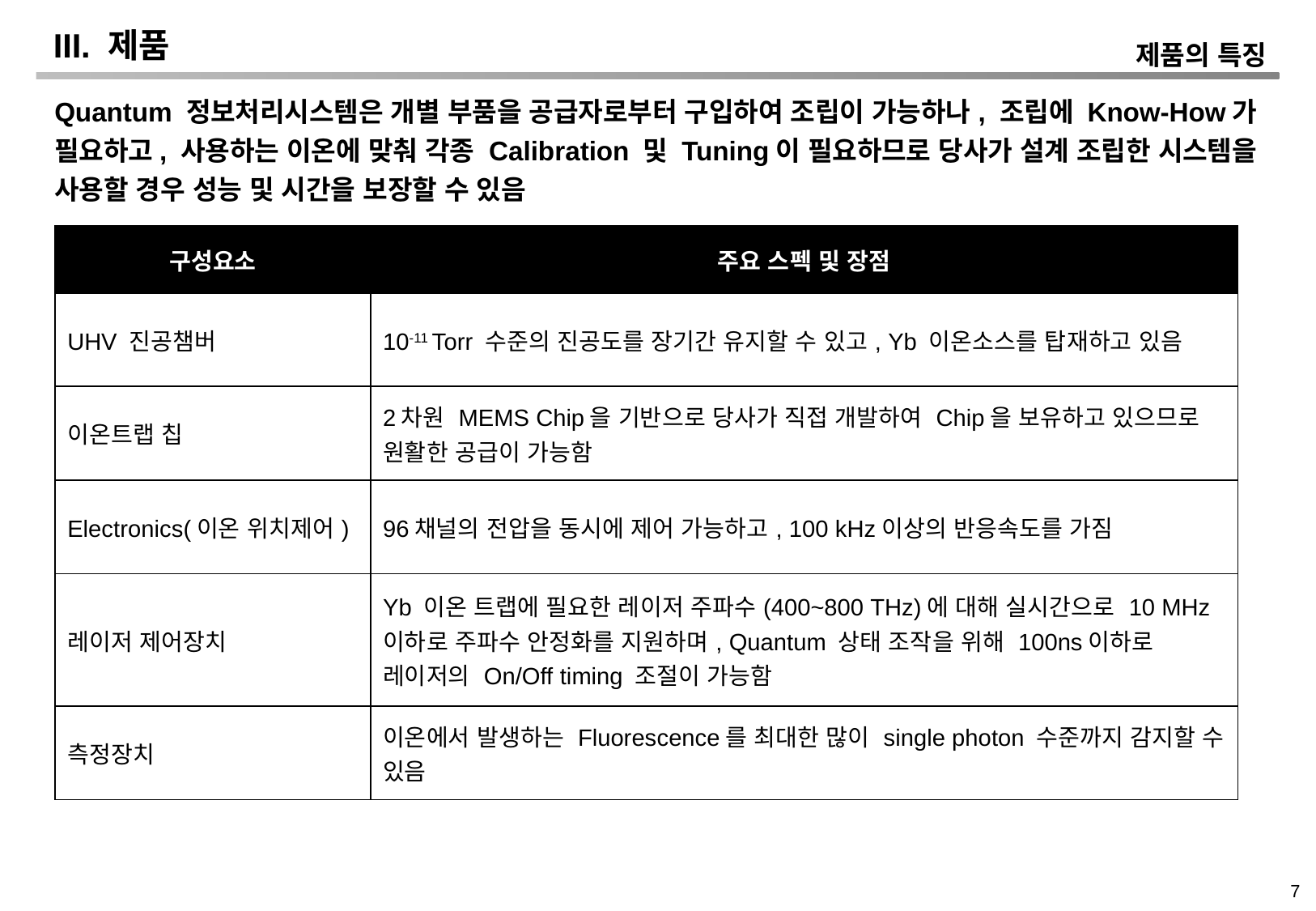

# III. 제품
제품의 특징
Quantum 정보처리시스템은 개별 부품을 공급자로부터 구입하여 조립이 가능하나, 조립에 Know-How가 필요하고, 사용하는 이온에 맞춰 각종 Calibration 및 Tuning이 필요하므로 당사가 설계 조립한 시스템을 사용할 경우 성능 및 시간을 보장할 수 있음
| 구성요소 | 주요 스펙 및 장점 |
| --- | --- |
| UHV 진공챔버 | 10-11 Torr 수준의 진공도를 장기간 유지할 수 있고, Yb 이온소스를 탑재하고 있음 |
| 이온트랩 칩 | 2차원 MEMS Chip을 기반으로 당사가 직접 개발하여 Chip을 보유하고 있으므로 원활한 공급이 가능함 |
| Electronics(이온 위치제어) | 96채널의 전압을 동시에 제어 가능하고, 100 kHz이상의 반응속도를 가짐 |
| 레이저 제어장치 | Yb 이온 트랩에 필요한 레이저 주파수(400~800 THz)에 대해 실시간으로 10 MHz 이하로 주파수 안정화를 지원하며, Quantum 상태 조작을 위해 100ns이하로 레이저의 On/Off timing 조절이 가능함 |
| 측정장치 | 이온에서 발생하는 Fluorescence를 최대한 많이 single photon 수준까지 감지할 수 있음 |